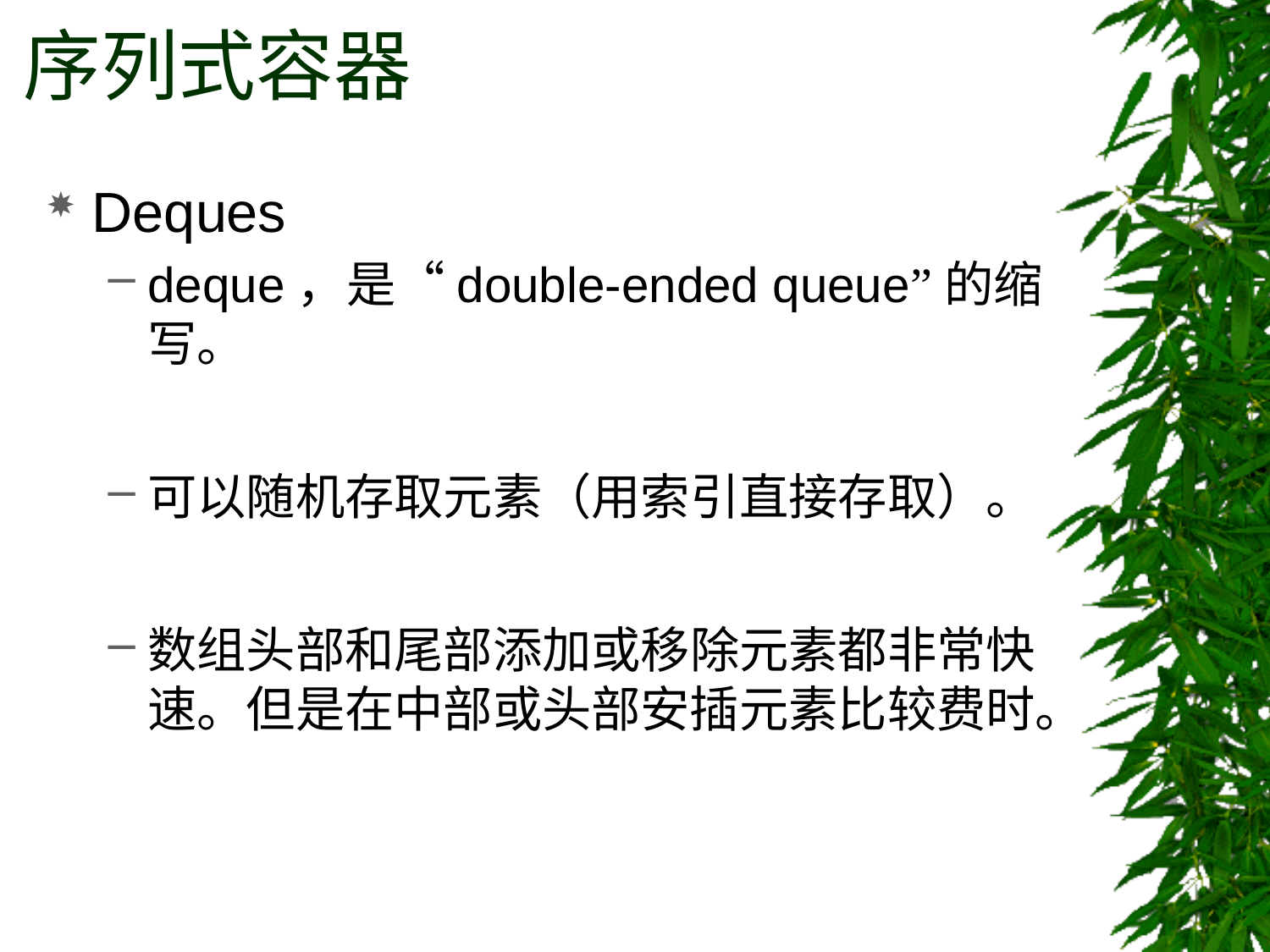

# 序列式容器
Deques
deque，是“double-ended queue”的缩写。

可以随机存取元素（用索引直接存取）。

数组头部和尾部添加或移除元素都非常快速。但是在中部或头部安插元素比较费时。